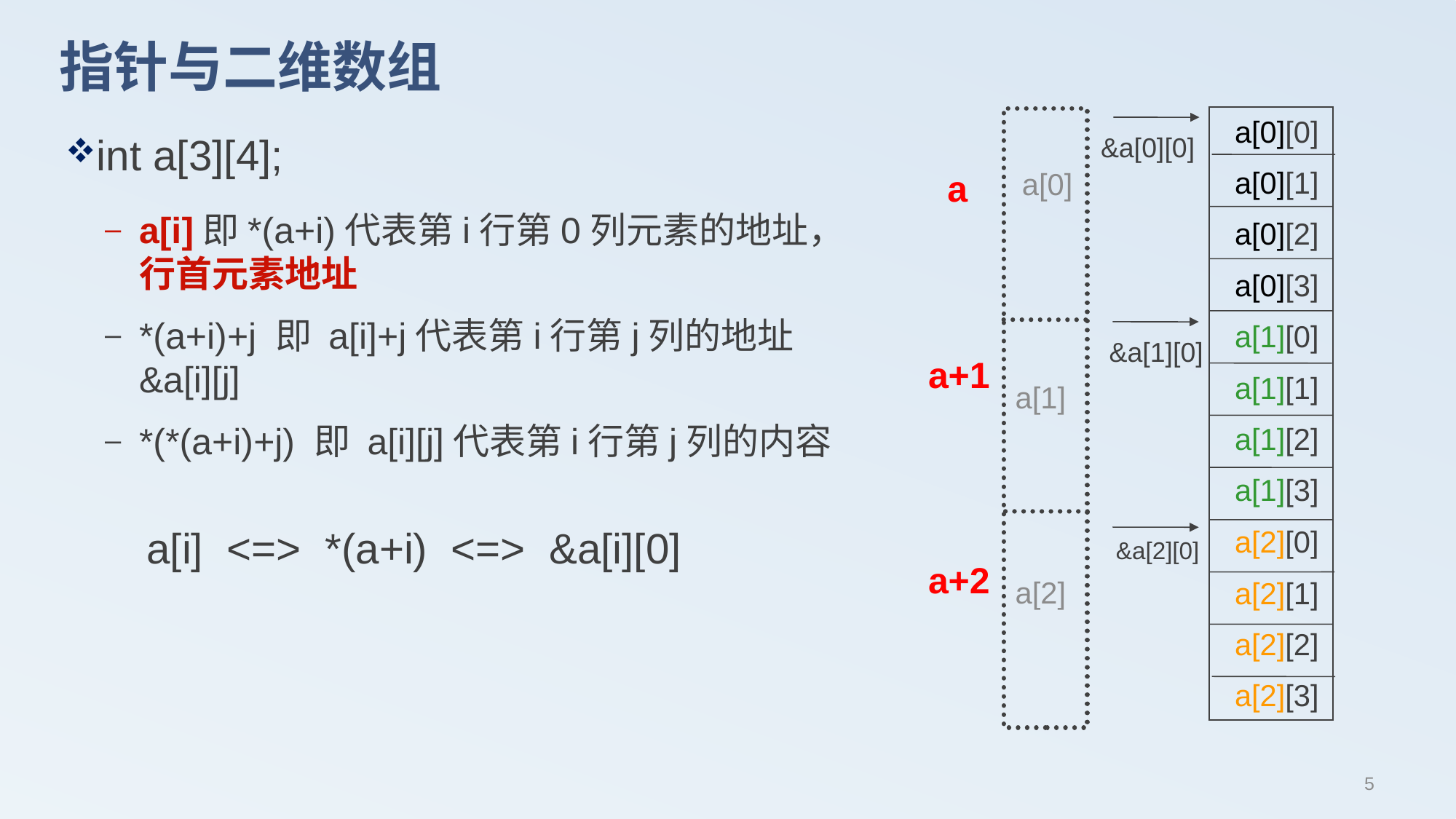

# 指针与二维数组

a[0][0]

a[0][1]

a[0][2]

a[0][3]

a[1][0]

a[1][1]
a[1][2]

a[1][3]

a[2][0]

a[2][1]

a[2][2]

a[2][3]

a[0]
a[1]
a[2]

&a[0][0]
int a[3][4];
a[i]即*(a+i)代表第i行第0列元素的地址，行首元素地址
*(a+i)+j 即 a[i]+j代表第i行第j列的地址&a[i][j]
*(*(a+i)+j) 即 a[i][j]代表第i行第j列的内容
a
&a[1][0]
a+1
a[i]  <=>  *(a+i)  <=>  &a[i][0]
&a[2][0]
a+2